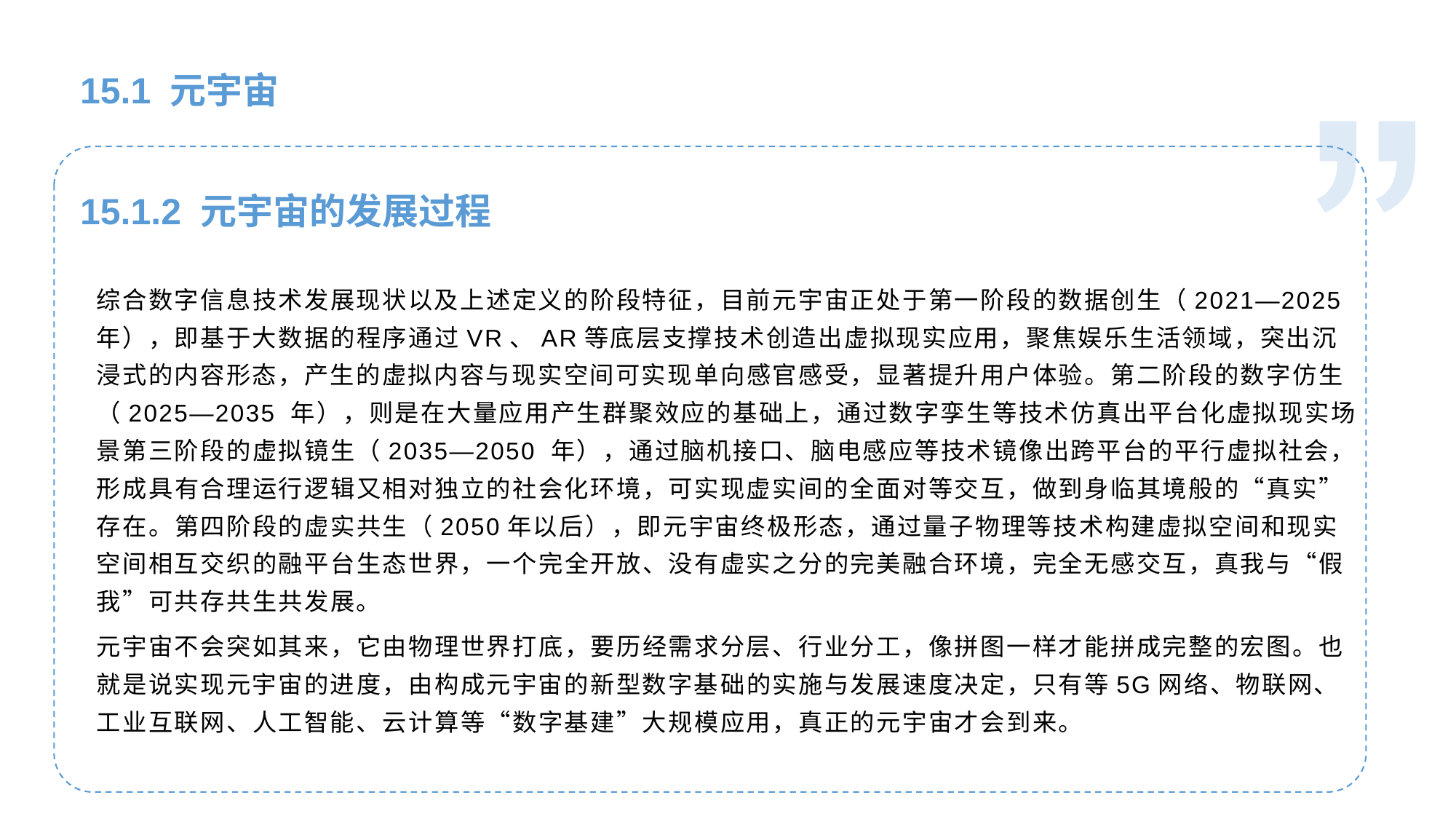

人工智能基础
15.1 元宇宙

15.1.2 元宇宙的发展过程
综合数字信息技术发展现状以及上述定义的阶段特征，目前元宇宙正处于第一阶段的数据创生（2021—2025年），即基于大数据的程序通过VR、AR等底层支撑技术创造出虚拟现实应用，聚焦娱乐生活领域，突出沉浸式的内容形态，产生的虚拟内容与现实空间可实现单向感官感受，显著提升用户体验。第二阶段的数字仿生（2025—2035 年），则是在大量应用产生群聚效应的基础上，通过数字孪生等技术仿真出平台化虚拟现实场景第三阶段的虚拟镜生（2035—2050 年），通过脑机接口、脑电感应等技术镜像出跨平台的平行虚拟社会，形成具有合理运行逻辑又相对独立的社会化环境，可实现虚实间的全面对等交互，做到身临其境般的“真实”存在。第四阶段的虚实共生（2050年以后），即元宇宙终极形态，通过量子物理等技术构建虚拟空间和现实空间相互交织的融平台生态世界，一个完全开放、没有虚实之分的完美融合环境，完全无感交互，真我与“假我”可共存共生共发展。
元宇宙不会突如其来，它由物理世界打底，要历经需求分层、行业分工，像拼图一样才能拼成完整的宏图。也就是说实现元宇宙的进度，由构成元宇宙的新型数字基础的实施与发展速度决定，只有等5G网络、物联网、工业互联网、人工智能、云计算等“数字基建”大规模应用，真正的元宇宙才会到来。